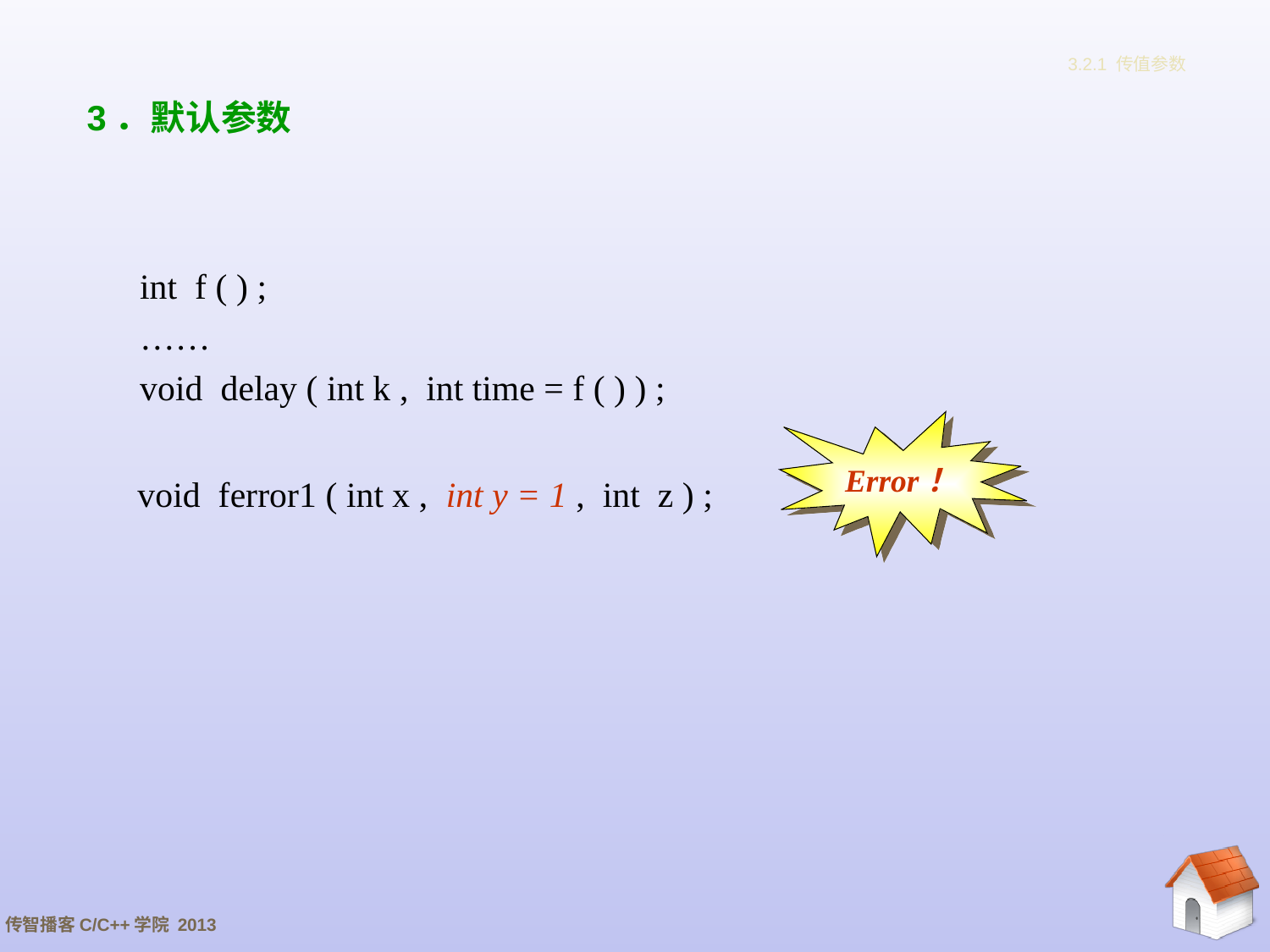

# 3.2.1 传值参数
3．默认参数
int  f ( ) ;
……
void  delay ( int k ,  int time = f ( ) ) ;
Error！
void  ferror1 ( int x ,  int y = 1 ,  int  z ) ;